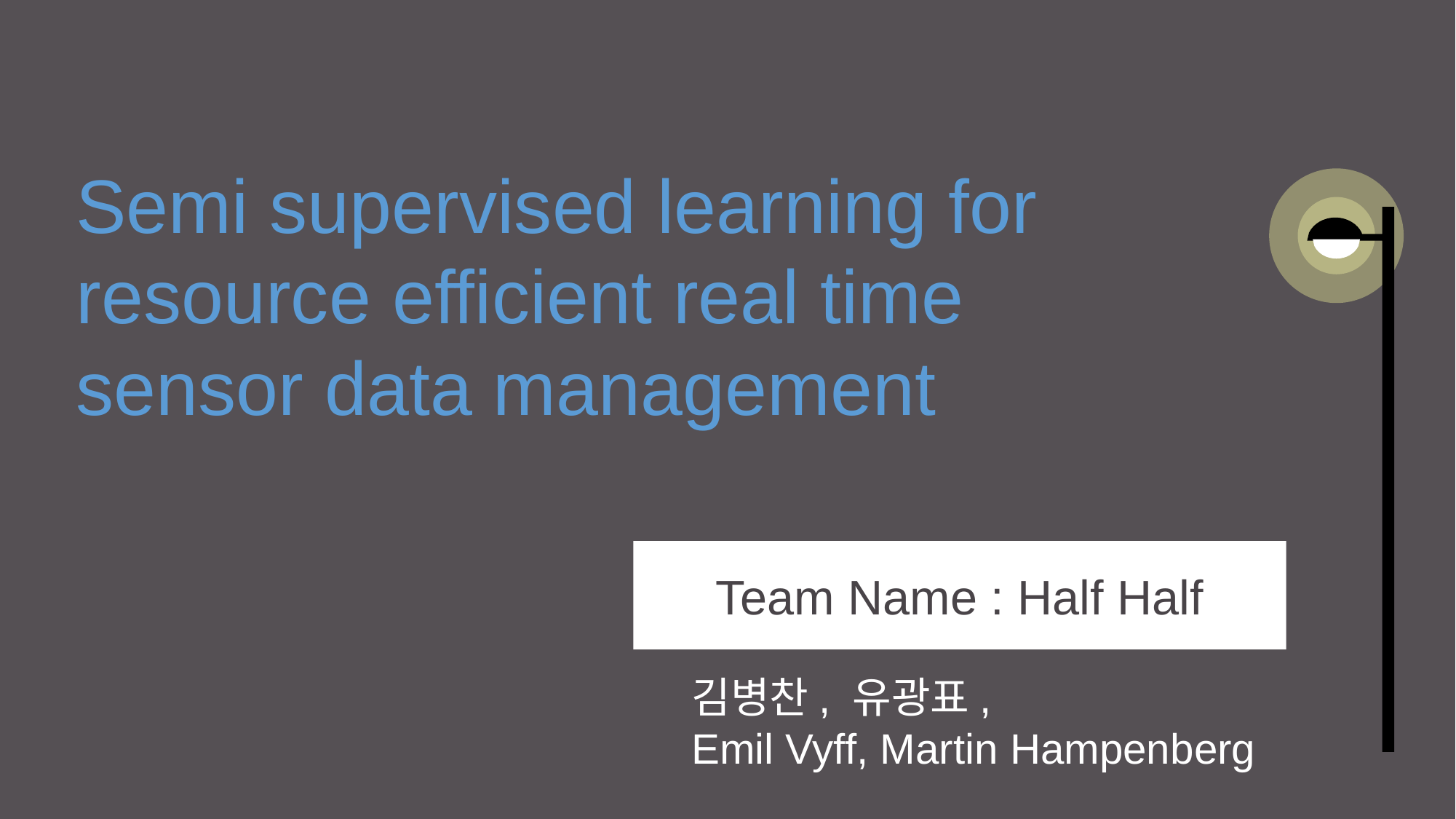

Semi supervised learning for
resource efficient real time
sensor data management

Team Name : Half Half
김병찬, 유광표,
Emil Vyff, Martin Hampenberg